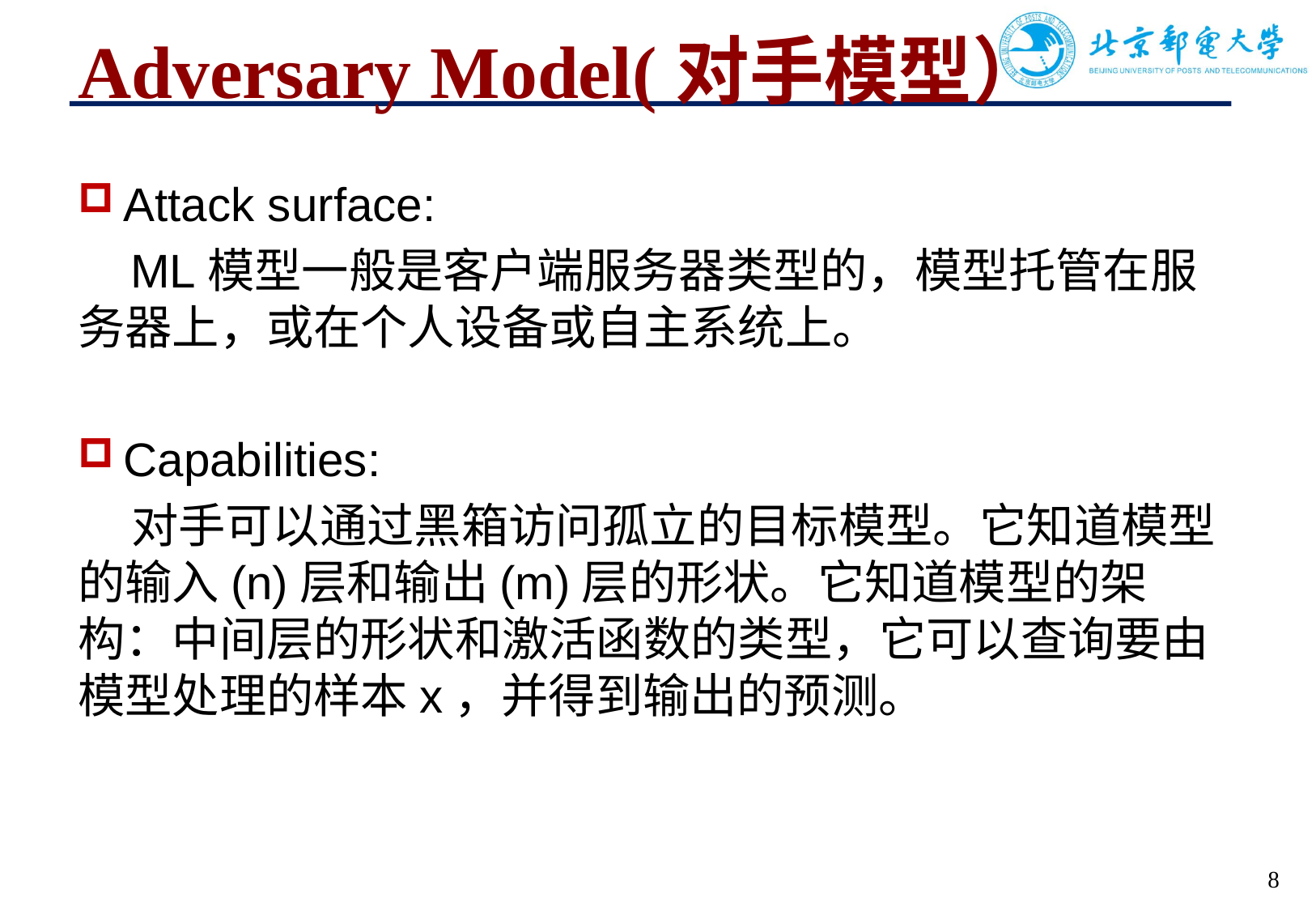

# Adversary Model(对手模型）
Attack surface:
    ML模型一般是客户端服务器类型的，模型托管在服务器上，或在个人设备或自主系统上。

Capabilities:
    对手可以通过黑箱访问孤立的目标模型。它知道模型的输入(n)层和输出(m)层的形状。它知道模型的架构：中间层的形状和激活函数的类型，它可以查询要由模型处理的样本x，并得到输出的预测。
8